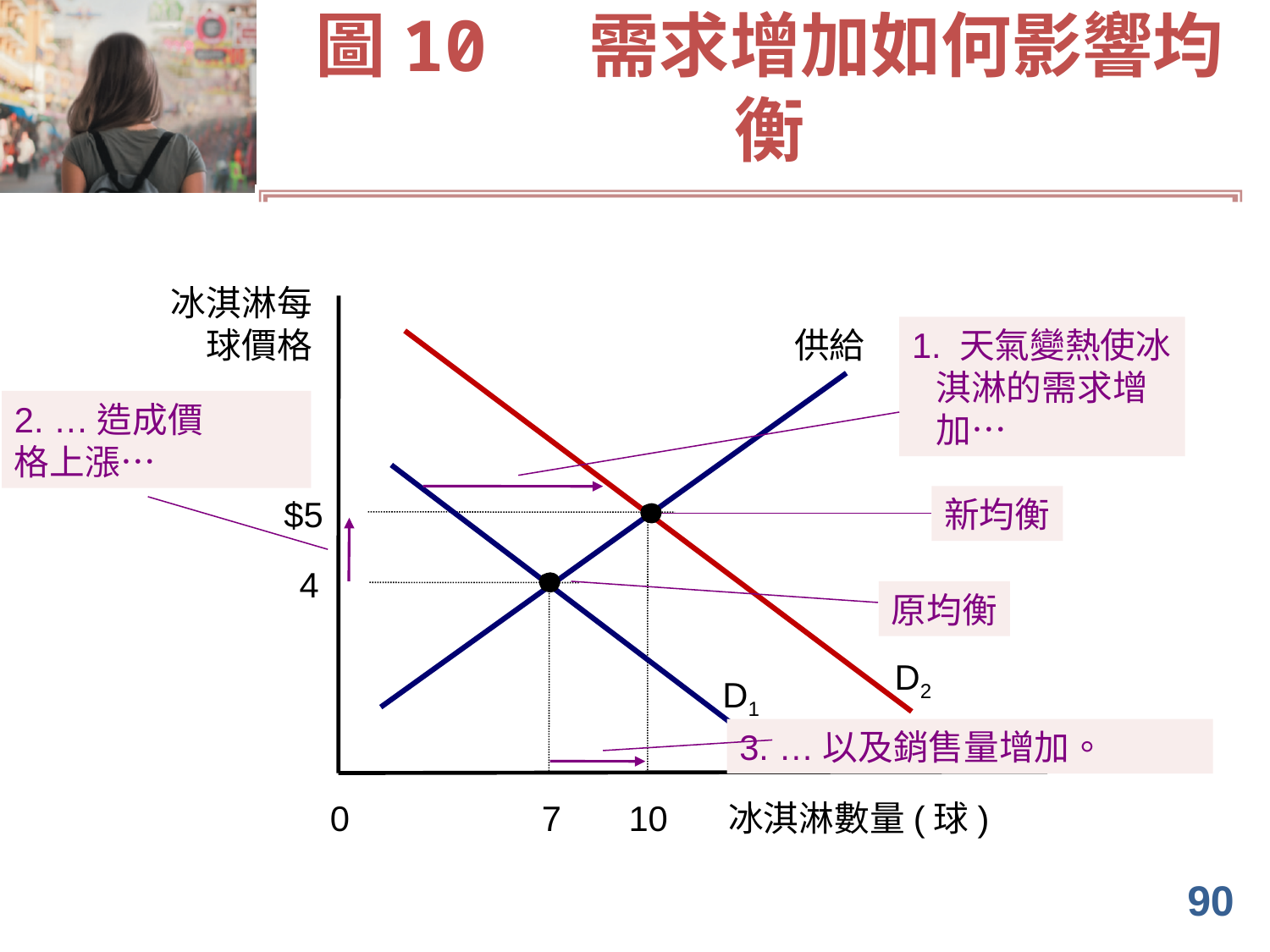

# 圖10  需求增加如何影響均衡
冰淇淋每球價格

供給
1. 天氣變熱使冰淇淋的需求增加…
D2
2. …造成價
格上漲…
D1
$5
新均衡

10
4

原均衡
7
3. …以及銷售量增加。
冰淇淋數量(球)
0
90